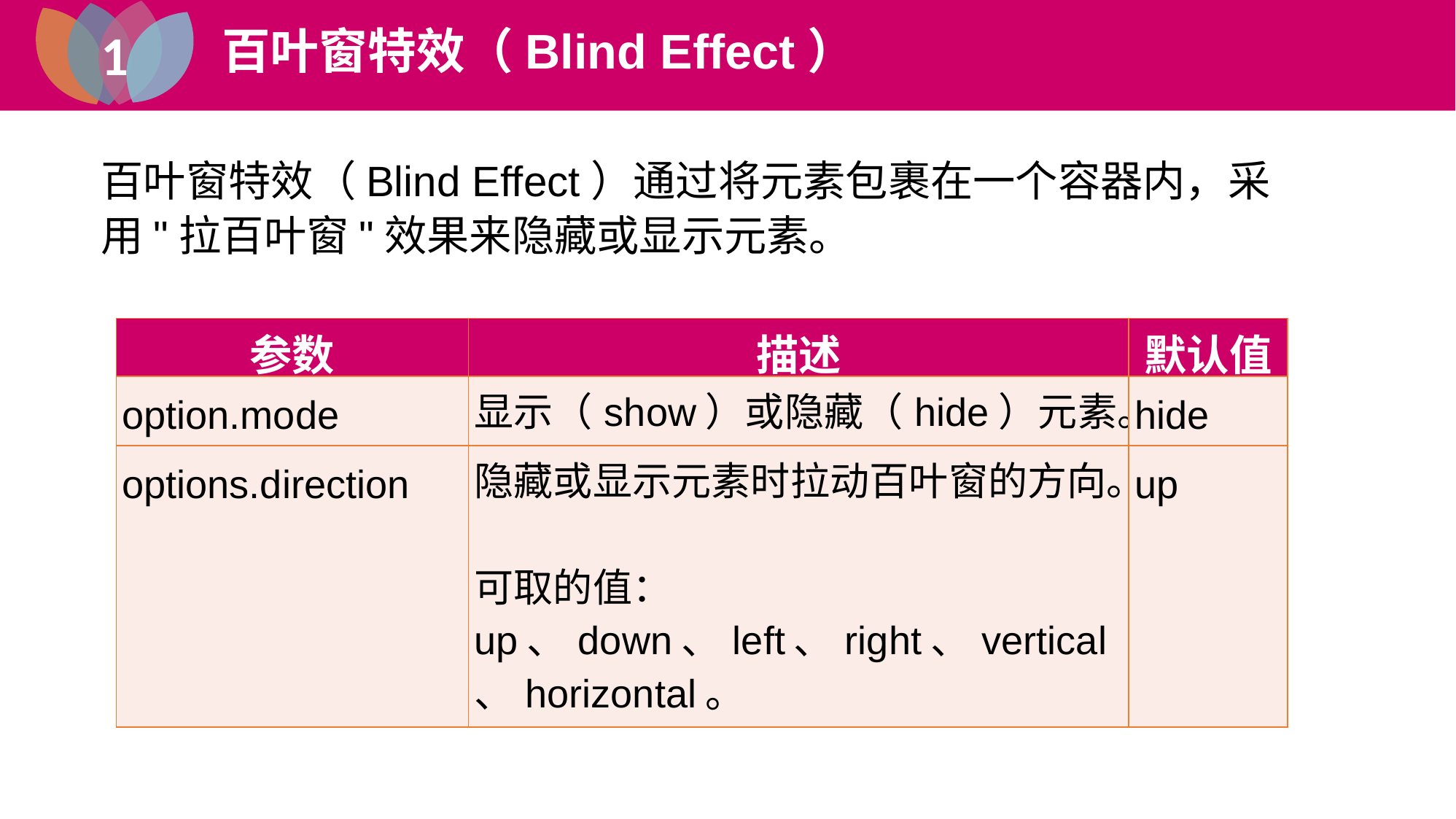

1
百叶窗特效（Blind Effect）
1
百叶窗特效（Blind Effect）通过将元素包裹在一个容器内，采用"拉百叶窗"效果来隐藏或显示元素。
| 参数 | 描述 | 默认值 |
| --- | --- | --- |
| option.mode | 显示（show）或隐藏（hide）元素。 | hide |
| options.direction | 隐藏或显示元素时拉动百叶窗的方向。 可取的值：up、down、left、right、vertical、horizontal。 | up |